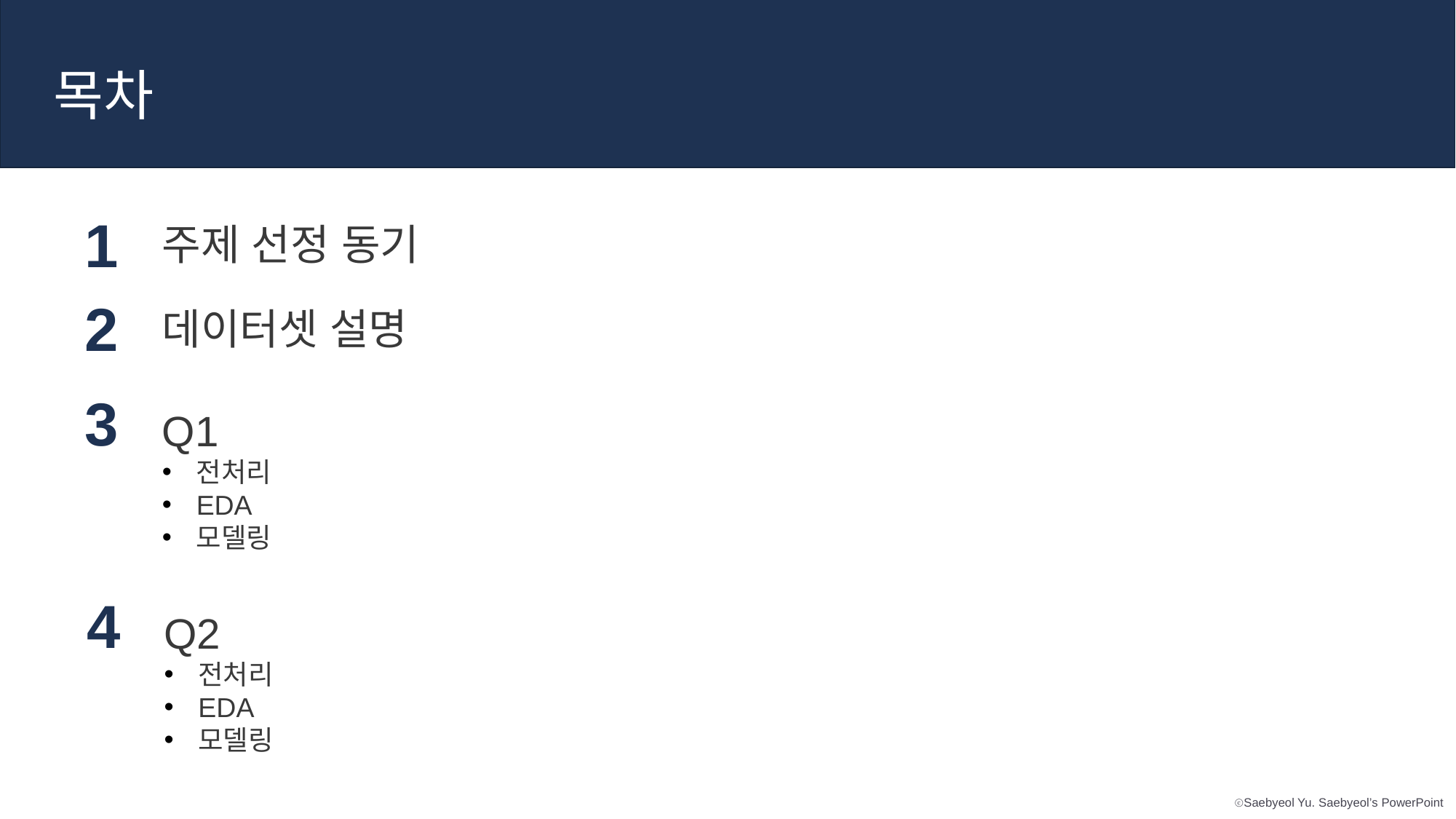

목차
1
주제 선정 동기
2
데이터셋 설명
Q1
전처리
EDA
모델링
3
Q2
전처리
EDA
모델링
4